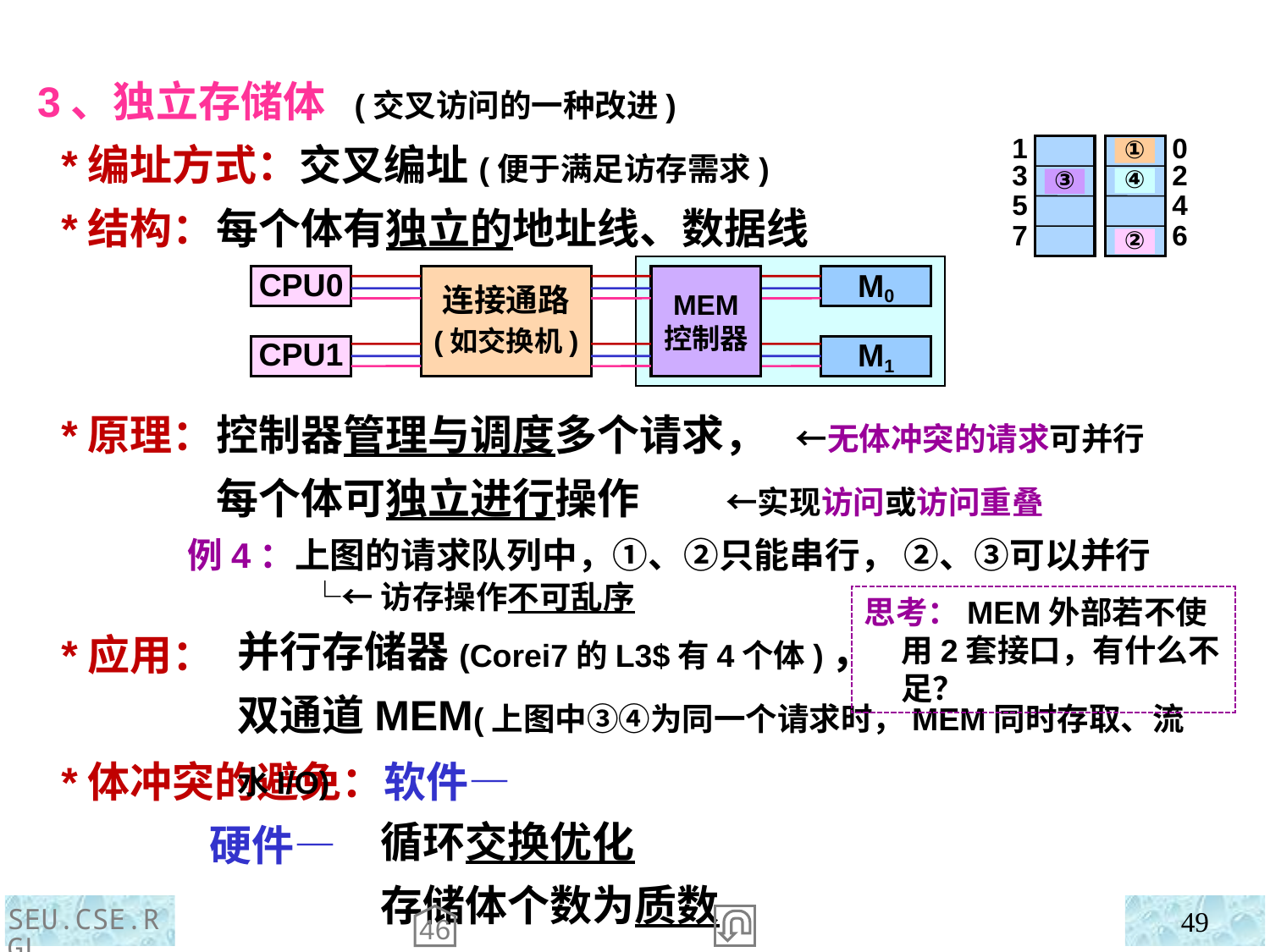

3、独立存储体  (交叉访问的一种改进)
  *编址方式：交叉编址(便于满足访存需求)
  *结构：

  *原理：

  *应用：

  *体冲突的避免：软件—
                 硬件—
1
3
5
7

0
2
4
6

①
④
③
②
  每个体有独立的地址线、数据线

  控制器管理与调度多个请求，   ←无体冲突的请求可并行
  每个体可独立进行操作            ←实现访问或访问重叠
例4：上图的请求队列中，①、②只能串行， ②、③可以并行
                 └←访存操作不可乱序

MEM
控制器
CPU0
连接通路
(如交换机)
M0

M1
CPU1

思考：MEM外部若不使用2套接口，有什么不足？
并行存储器(Corei7的L3$有4个体)，
双通道MEM(上图中③④为同一个请求时，MEM同时存取、流水I/O)
              循环交换优化
              存储体个数为质数
SEU.CSE.RGL
49

46